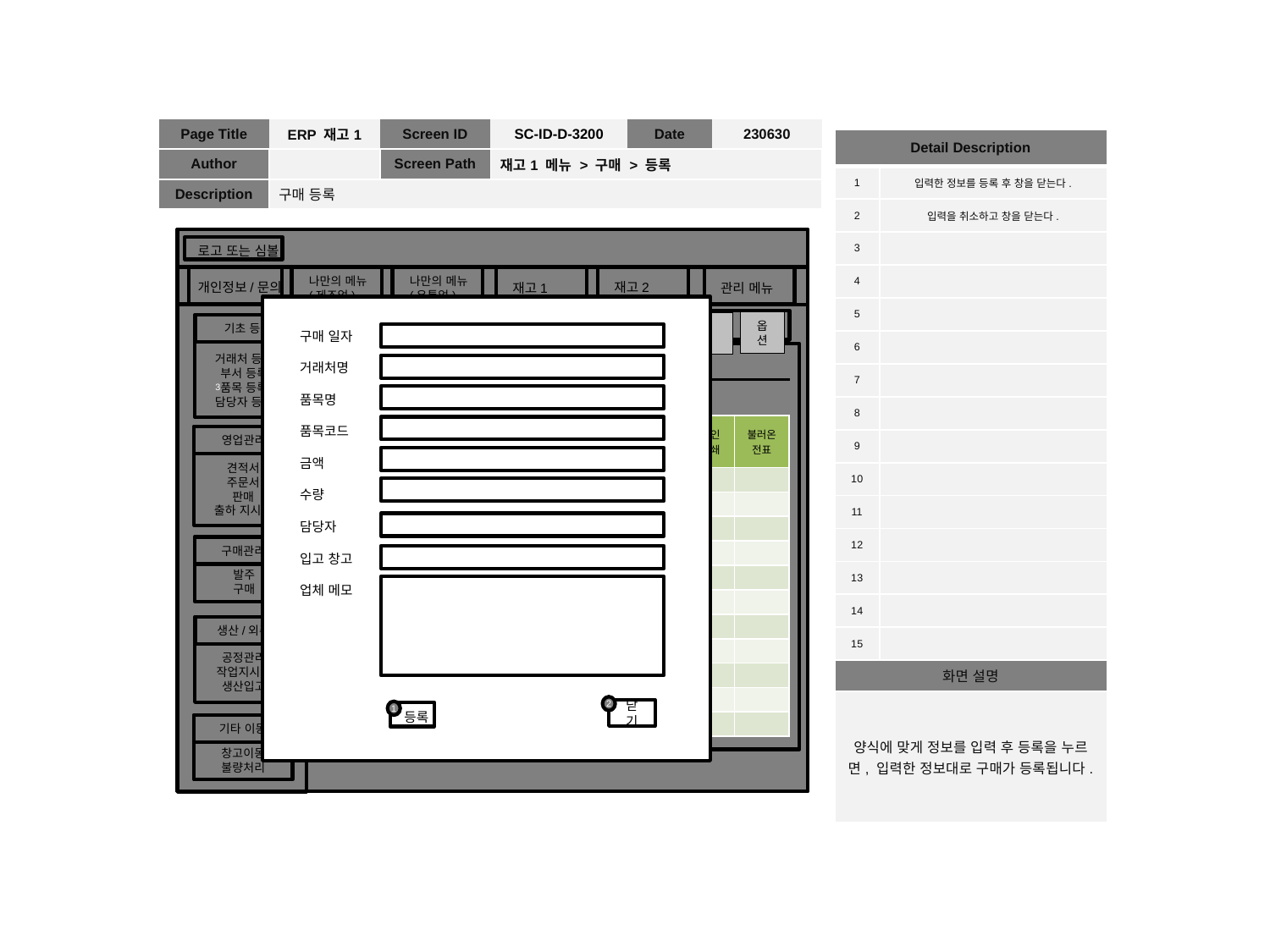

| Page Title | ERP 재고1 | Screen ID | SC-ID-D-3200 | Date | 230630 |
| --- | --- | --- | --- | --- | --- |
| Author |  | Screen Path | 재고1 메뉴 > 구매 > 등록 |  |  |
| Description | 구매 등록 |  |  |  |  |
| Detail Description |  |
| --- | --- |
| 1 | 입력한 정보를 등록 후 창을 닫는다. |
| 2 | 입력을 취소하고 창을 닫는다. |
| 3 |  |
| 4 |  |
| 5 |  |
| 6 |  |
| 7 |  |
| 8 |  |
| 9 |  |
| 10 |  |
| 11 |  |
| 12 |  |
| 13 |  |
| 14 |  |
| 15 |  |
| 화면 설명 |  |
| 양식에 맞게 정보를 입력 후 등록을 누르면, 입력한 정보대로 구매가 등록됩니다. |  |

로고 또는 심볼

나만의 메뉴(제조업)
나만의 메뉴(유통업)
재고2 메뉴
개인정보/문의
재고1 메뉴
관리 메뉴

옵션

검색
구매 조회
거래처 리스트

기초 등록
구매 일자

거래처명

품목명

품목코드

금액

수량

담당자

입고 창고

업체 메모

거래처 등록
부서 등록
품목 등록
담당자 등록

| 전체 | 결재중 | 미확인 | 확인 | 이력 |
| --- | --- | --- | --- | --- |
3
3
1 2 3

>
>
|  | 일자-No. | 거래처명 | 품목명 | 금액합계 | 거래 유형명 | 창고명 | 회계 반영여부 | 인쇄 | 불러온 전표 |
| --- | --- | --- | --- | --- | --- | --- | --- | --- | --- |
|  | 0000 |  |  |  |  |  |  |  |  |
|  |  |  |  |  |  |  |  |  |  |
|  |  |  |  |  |  |  |  |  |  |
|  |  |  |  |  |  |  |  |  |  |
|  |  |  |  |  |  |  |  |  |  |
|  |  |  |  |  |  |  |  |  |  |
|  |  |  |  |  |  |  |  |  |  |
|  |  |  |  |  |  |  |  |  |  |
|  |  |  |  |  |  |  |  |  |  |
|  |  |  |  |  |  |  |  |  |  |
|  |  |  |  |  |  |  |  |  |  |

영업관리

견적서
주문서
판매
출하 지시서
1

구매관리

발주
구매

생산/외주
공정관리
작업지시서
생산입고
3
2
1
2
닫기
1

                   등록

기타 이동
창고이동
불량처리